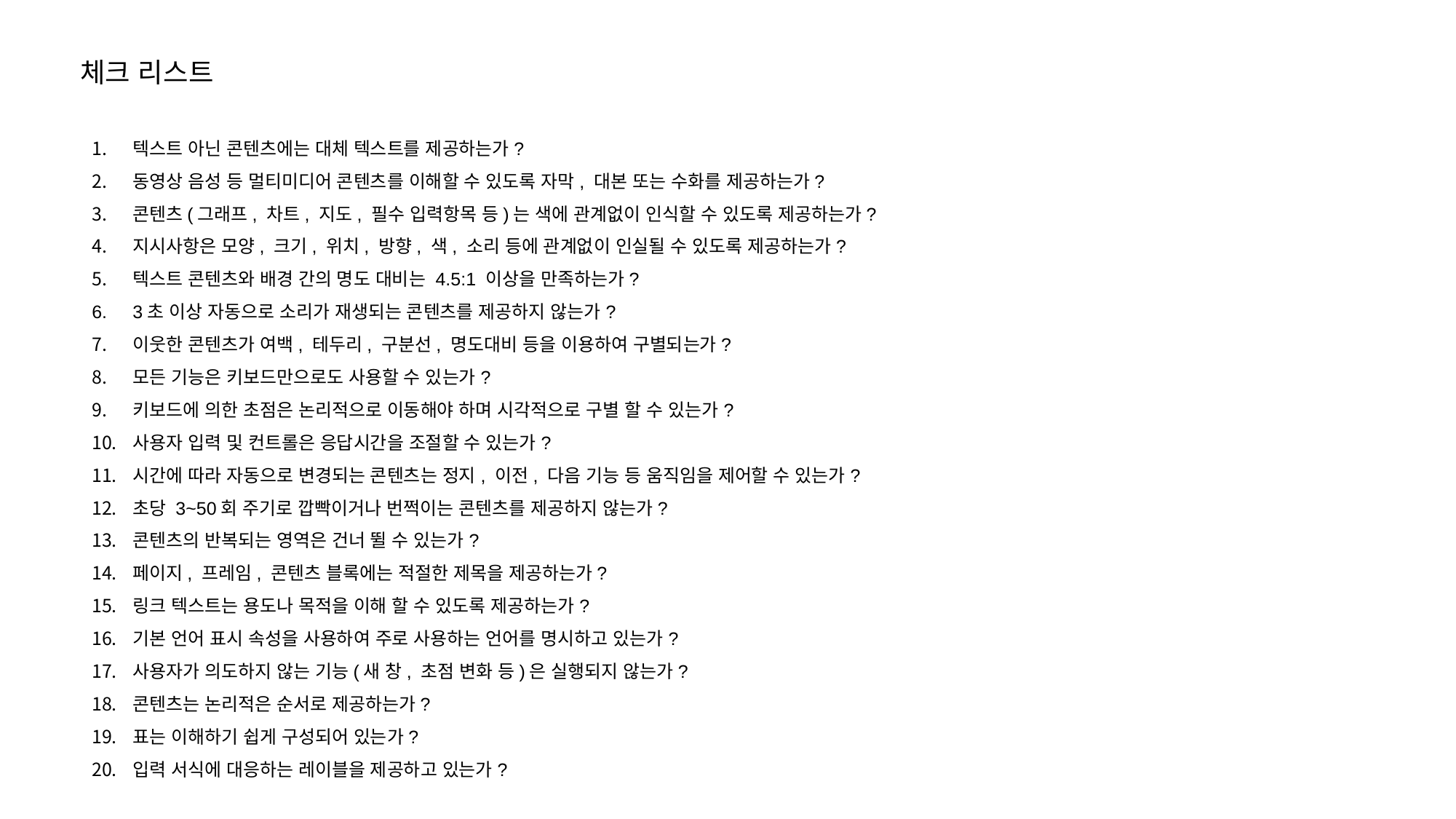

체크 리스트
텍스트 아닌 콘텐츠에는 대체 텍스트를 제공하는가?
동영상 음성 등 멀티미디어 콘텐츠를 이해할 수 있도록 자막, 대본 또는 수화를 제공하는가?
콘텐츠(그래프, 차트, 지도, 필수 입력항목 등)는 색에 관계없이 인식할 수 있도록 제공하는가?
지시사항은 모양, 크기, 위치, 방향, 색, 소리 등에 관계없이 인실될 수 있도록 제공하는가?
텍스트 콘텐츠와 배경 간의 명도 대비는 4.5:1 이상을 만족하는가?
3초 이상 자동으로 소리가 재생되는 콘텐츠를 제공하지 않는가?
이웃한 콘텐츠가 여백, 테두리, 구분선, 명도대비 등을 이용하여 구별되는가?
모든 기능은 키보드만으로도 사용할 수 있는가?
키보드에 의한 초점은 논리적으로 이동해야 하며 시각적으로 구별 할 수 있는가?
사용자 입력 및 컨트롤은 응답시간을 조절할 수 있는가?
시간에 따라 자동으로 변경되는 콘텐츠는 정지, 이전, 다음 기능 등 움직임을 제어할 수 있는가?
초당 3~50회 주기로 깝빡이거나 번쩍이는 콘텐츠를 제공하지 않는가?
콘텐츠의 반복되는 영역은 건너 뛸 수 있는가?
페이지, 프레임, 콘텐츠 블록에는 적절한 제목을 제공하는가?
링크 텍스트는 용도나 목적을 이해 할 수 있도록 제공하는가?
기본 언어 표시 속성을 사용하여 주로 사용하는 언어를 명시하고 있는가?
사용자가 의도하지 않는 기능(새 창, 초점 변화 등)은 실행되지 않는가?
콘텐츠는 논리적은 순서로 제공하는가?
표는 이해하기 쉽게 구성되어 있는가?
입력 서식에 대응하는 레이블을 제공하고 있는가?